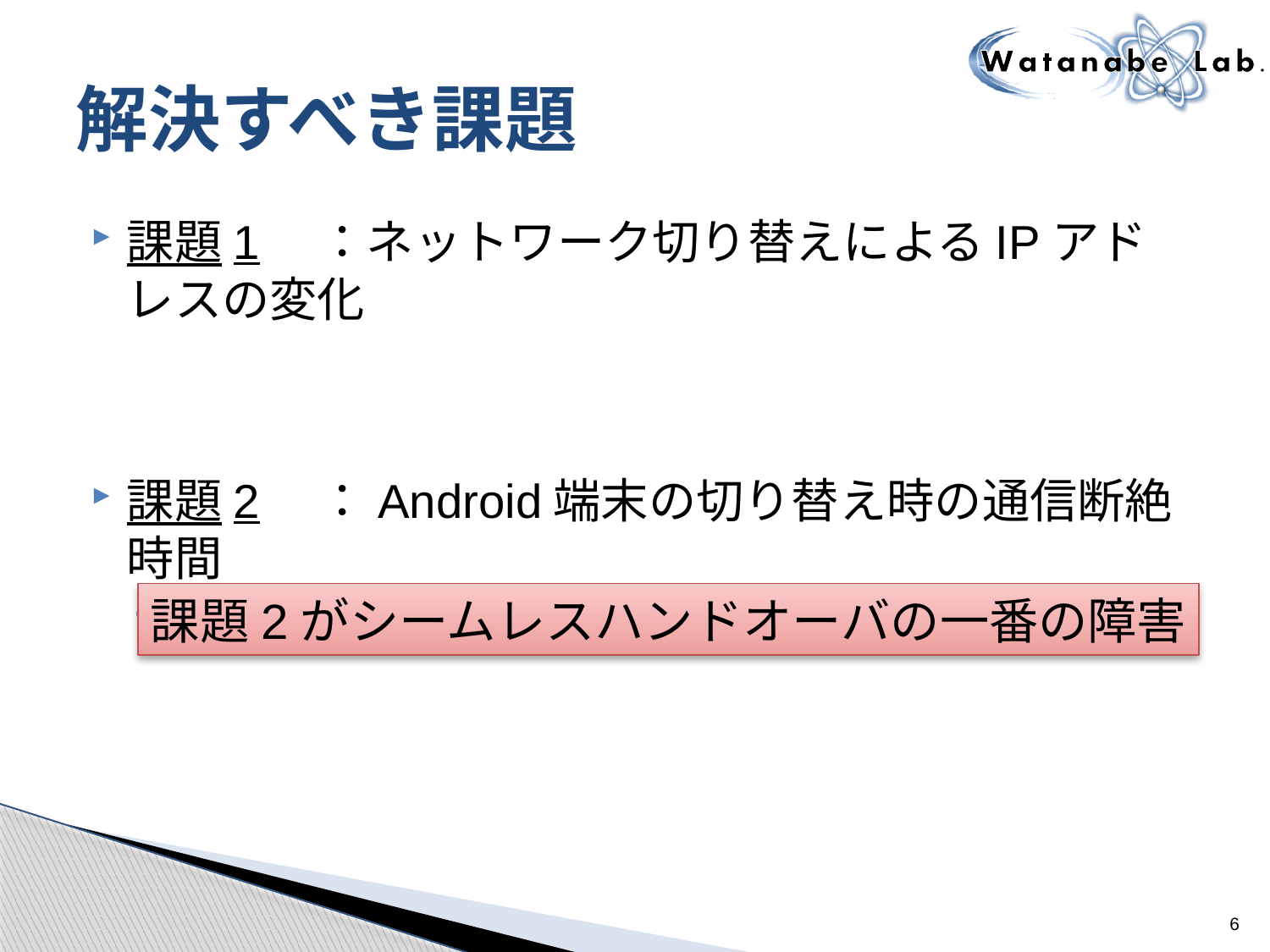

# 解決すべき課題
課題1　：ネットワーク切り替えによるIPアドレスの変化

課題2　：Android端末の切り替え時の通信断絶時間
Wi-Fiから3Gへ切り替える際に通信断絶が起きる
課題2がシームレスハンドオーバの一番の障害
6